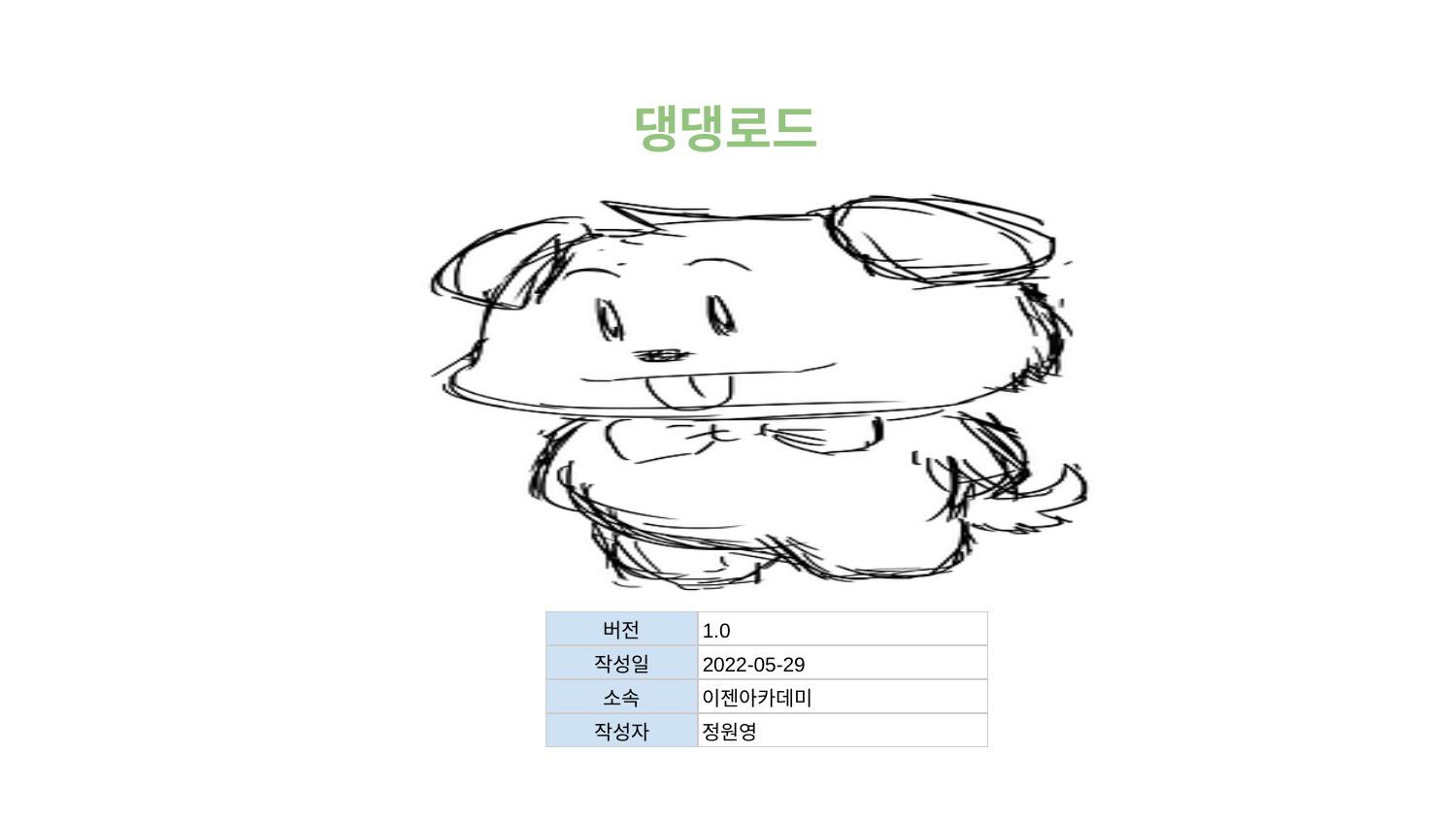

댕댕로드
| 버전 | 1.0 |
| --- | --- |
| 작성일 | 2022-05-29 |
| 소속 | 이젠아카데미 |
| 작성자 | 정원영 |